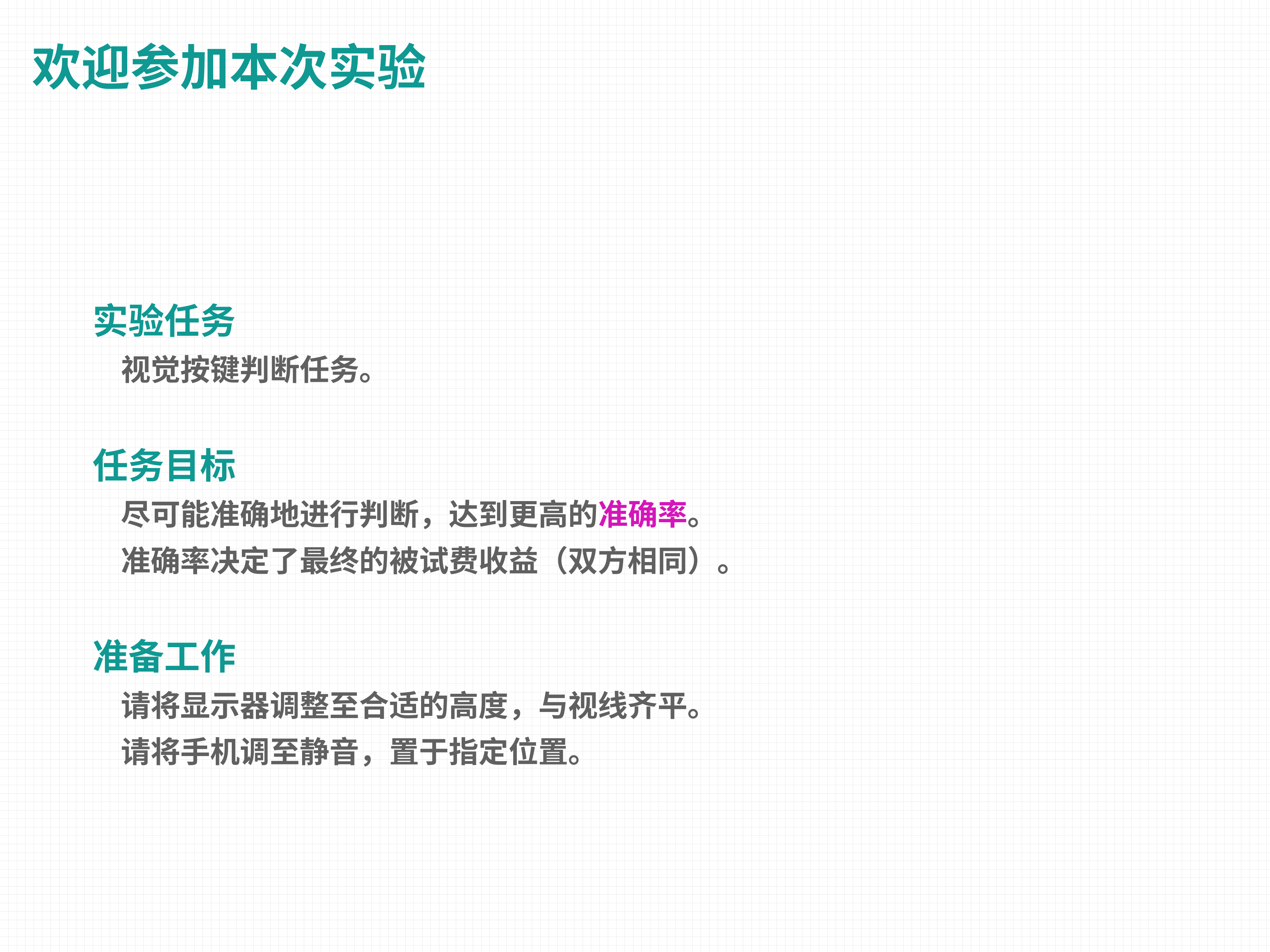

# 欢迎参加本次实验

实验任务
视觉按键判断任务。

任务目标
尽可能准确地进行判断，达到更高的准确率。
准确率决定了最终的被试费收益（双方相同）。

准备工作
请将显示器调整至合适的高度，与视线齐平。
请将手机调至静音，置于指定位置。